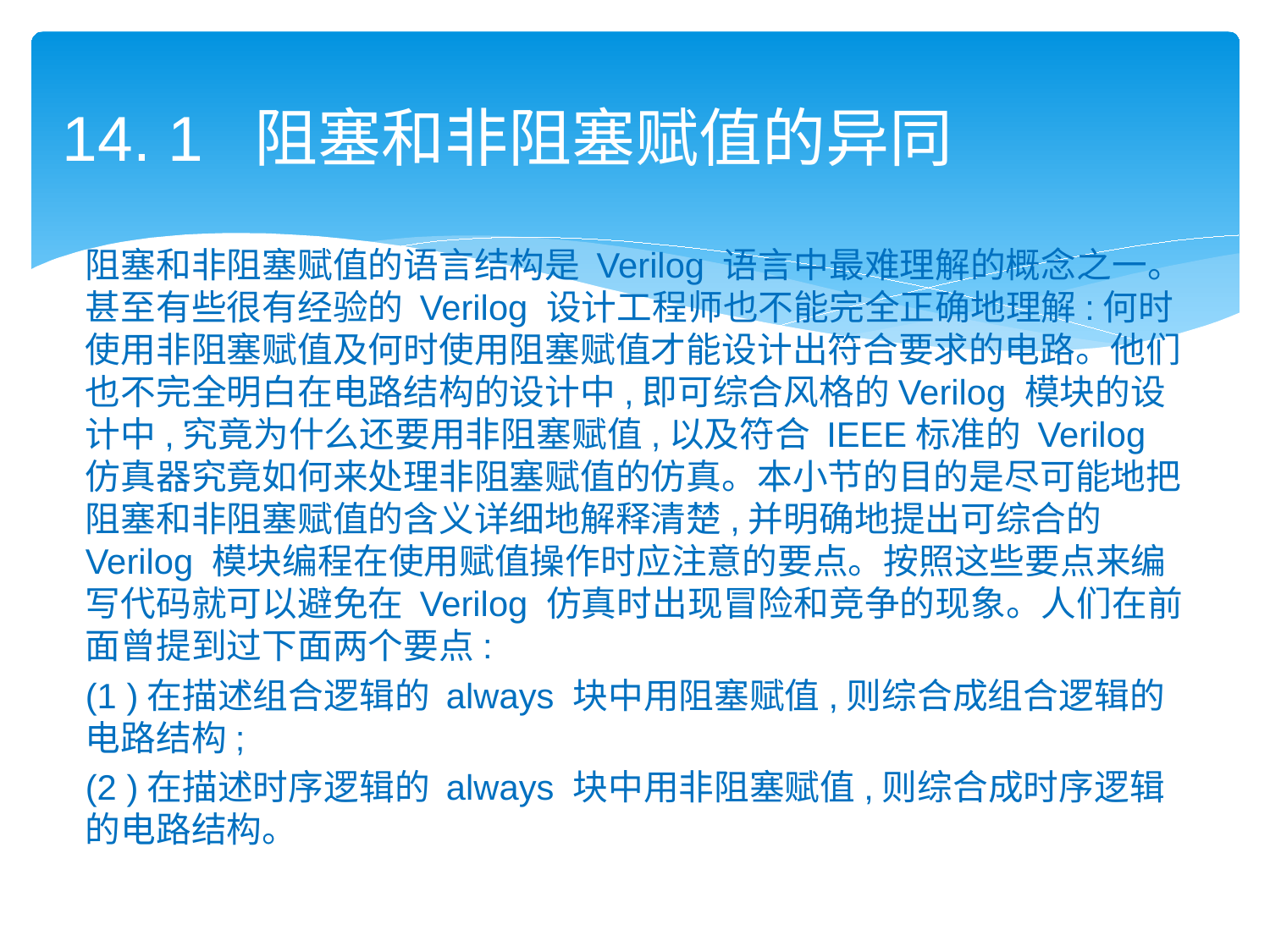

# 14. 1  阻塞和非阻塞赋值的异同
阻塞和非阻塞赋值的语言结构是 Verilog 语言中最难理解的概念之一。甚至有些很有经验的 Verilog 设计工程师也不能完全正确地理解:何时使用非阻塞赋值及何时使用阻塞赋值才能设计出符合要求的电路。他们也不完全明白在电路结构的设计中,即可综合风格的Verilog 模块的设计中,究竟为什么还要用非阻塞赋值,以及符合 IEEE标准的 Verilog 仿真器究竟如何来处理非阻塞赋值的仿真。本小节的目的是尽可能地把阻塞和非阻塞赋值的含义详细地解释清楚,并明确地提出可综合的 Verilog 模块编程在使用赋值操作时应注意的要点。按照这些要点来编写代码就可以避免在 Verilog 仿真时出现冒险和竞争的现象。人们在前面曾提到过下面两个要点:
(1 )在描述组合逻辑的 always 块中用阻塞赋值,则综合成组合逻辑的电路结构;
(2 )在描述时序逻辑的 always 块中用非阻塞赋值,则综合成时序逻辑的电路结构。